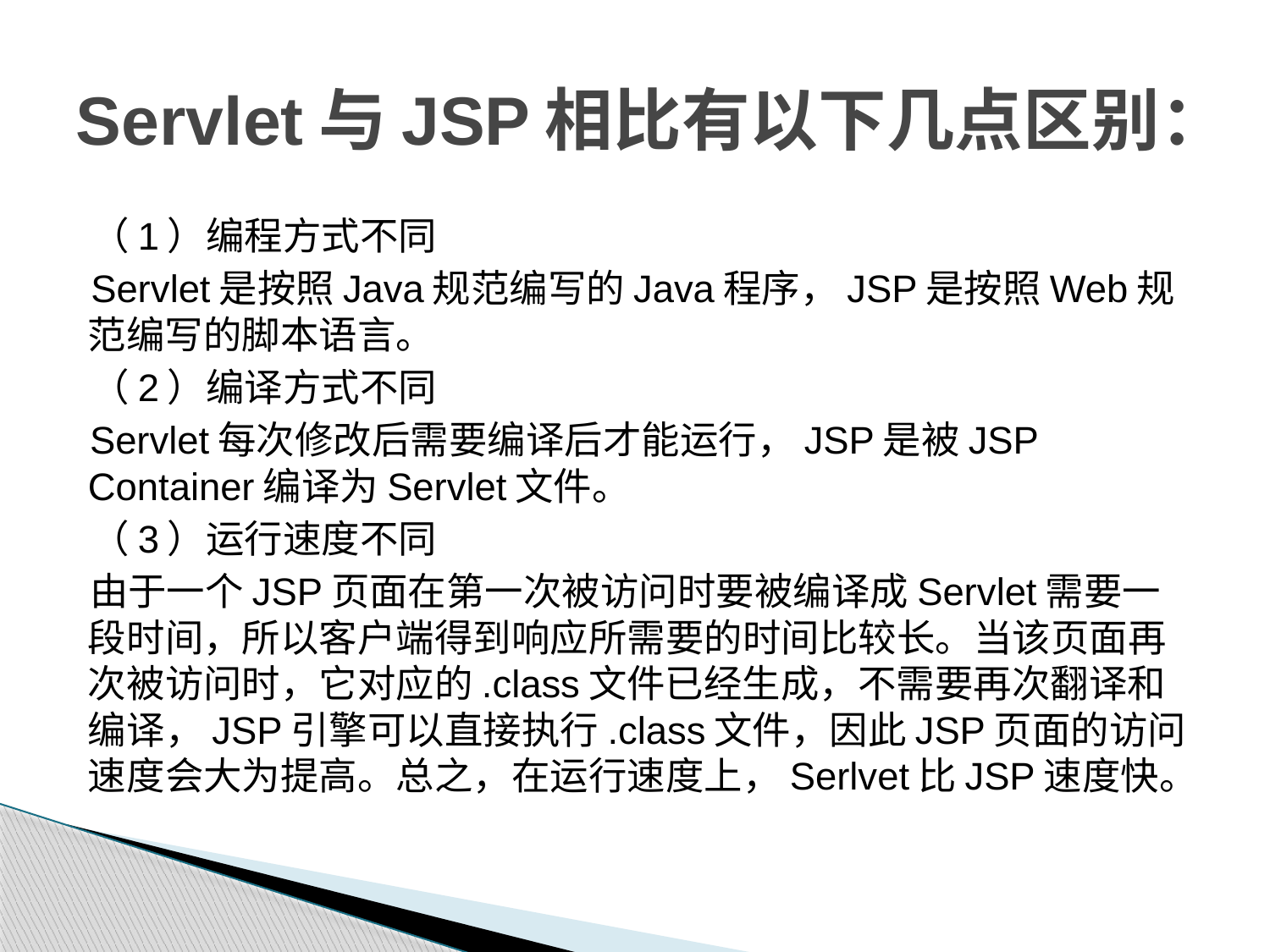

# Servlet与JSP相比有以下几点区别：
（1）编程方式不同
Servlet是按照Java规范编写的Java程序，JSP是按照Web规范编写的脚本语言。
（2）编译方式不同
Servlet每次修改后需要编译后才能运行，JSP是被JSP Container编译为Servlet文件。
（3）运行速度不同
由于一个JSP页面在第一次被访问时要被编译成Servlet需要一段时间，所以客户端得到响应所需要的时间比较长。当该页面再次被访问时，它对应的.class文件已经生成，不需要再次翻译和编译，JSP引擎可以直接执行.class文件，因此JSP页面的访问速度会大为提高。总之，在运行速度上，Serlvet比JSP速度快。